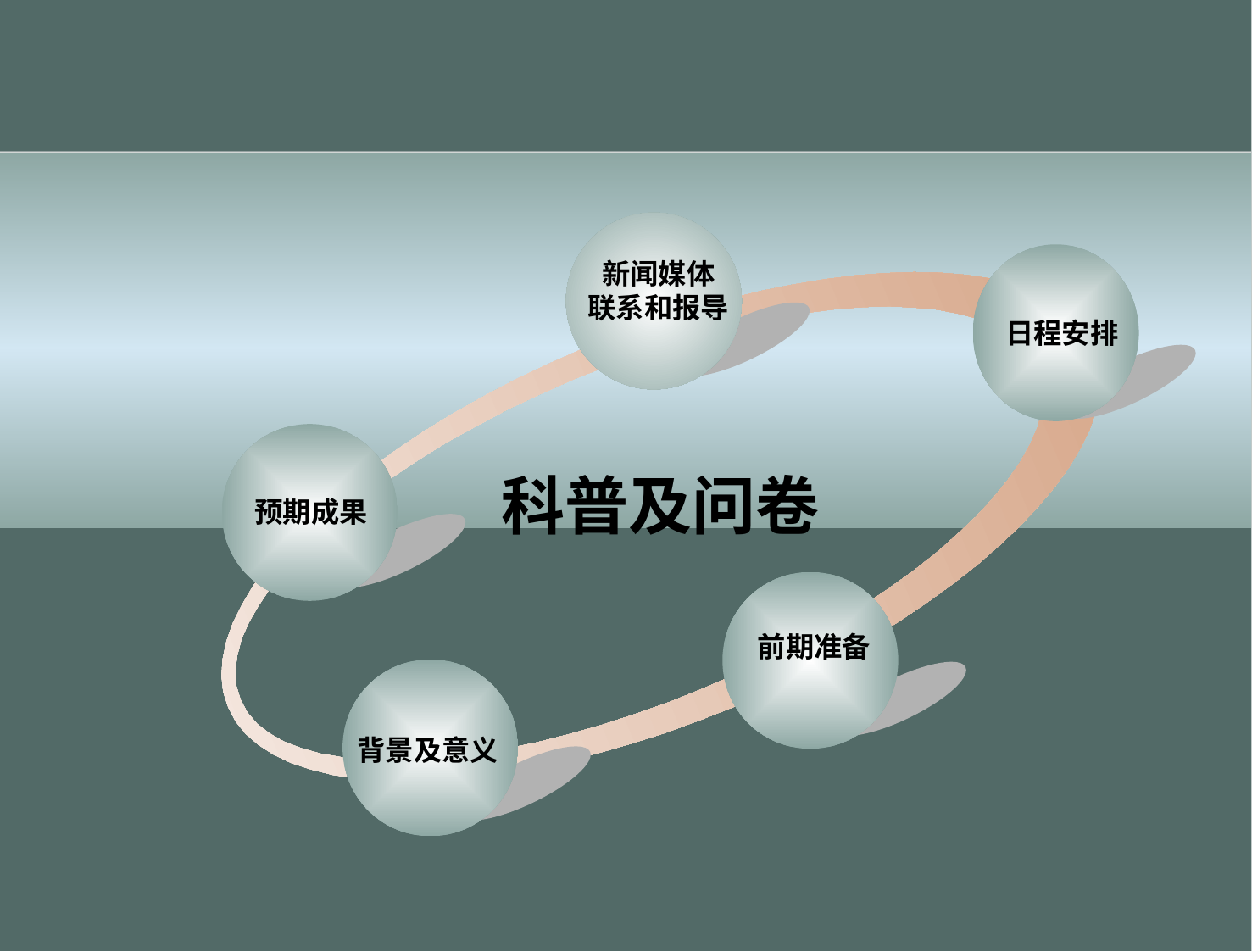

新闻媒体
联系和报导

日程安排

科普及问卷

预期成果

前期准备

背景及意义